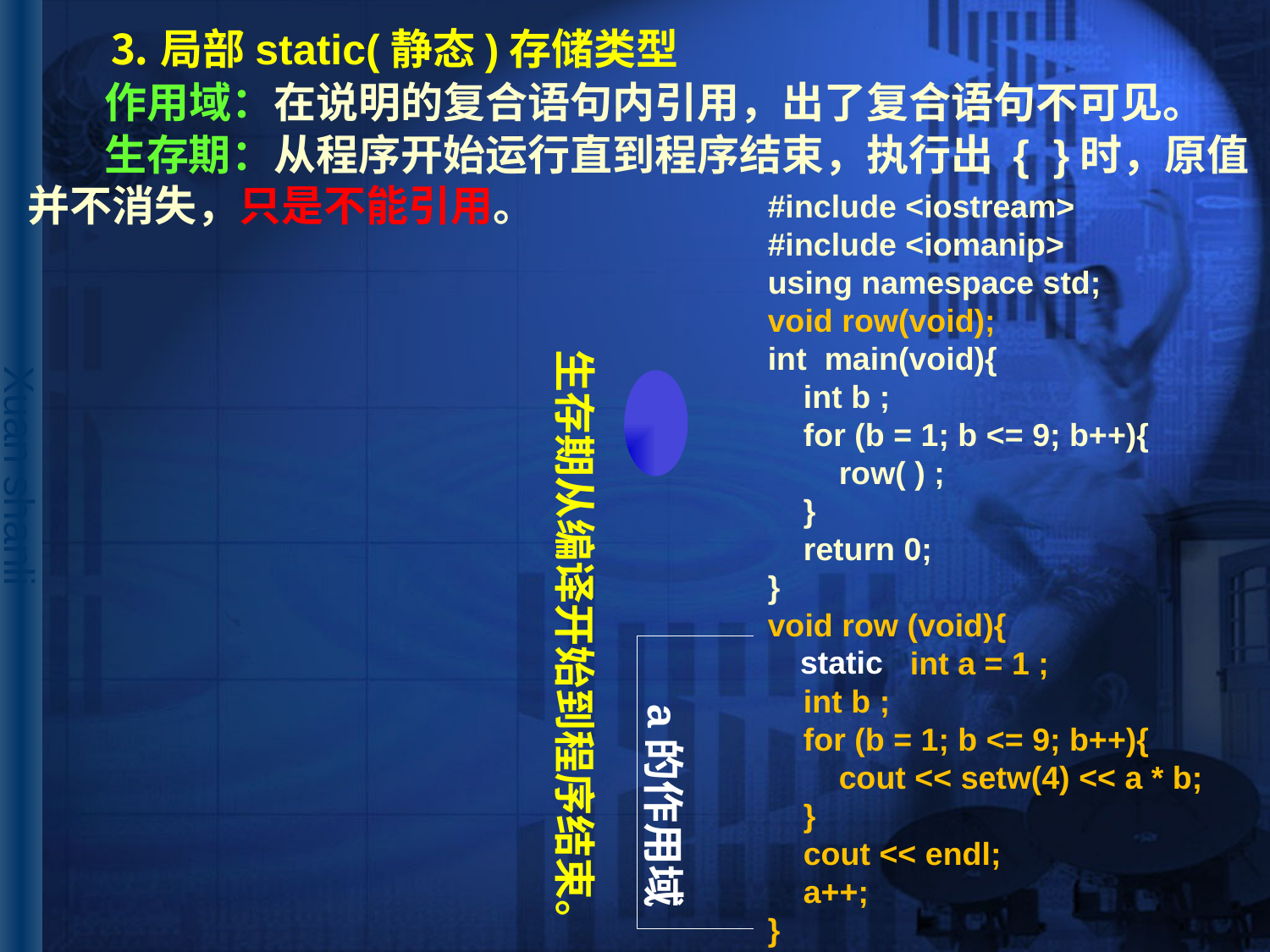

# ⒊局部static(静态)存储类型
       作用域：在说明的复合语句内引用，出了复合语句不可见。
       生存期：从程序开始运行直到程序结束，执行出 {  }时，原值
并不消失，只是不能引用。
#include <iostream>
#include <iomanip>
using namespace std;
void row(void);
int  main(void){
    int b ;
    for (b = 1; b <= 9; b++){
        row( ) ;
    }
    return 0;
}
void row (void){
                int a = 1 ;
    int b ;
    for (b = 1; b <= 9; b++){
        cout << setw(4) << a * b;
    }
    cout << endl;
    a++;
}
生存期从编译开始到程序结束。
static

a的作用域